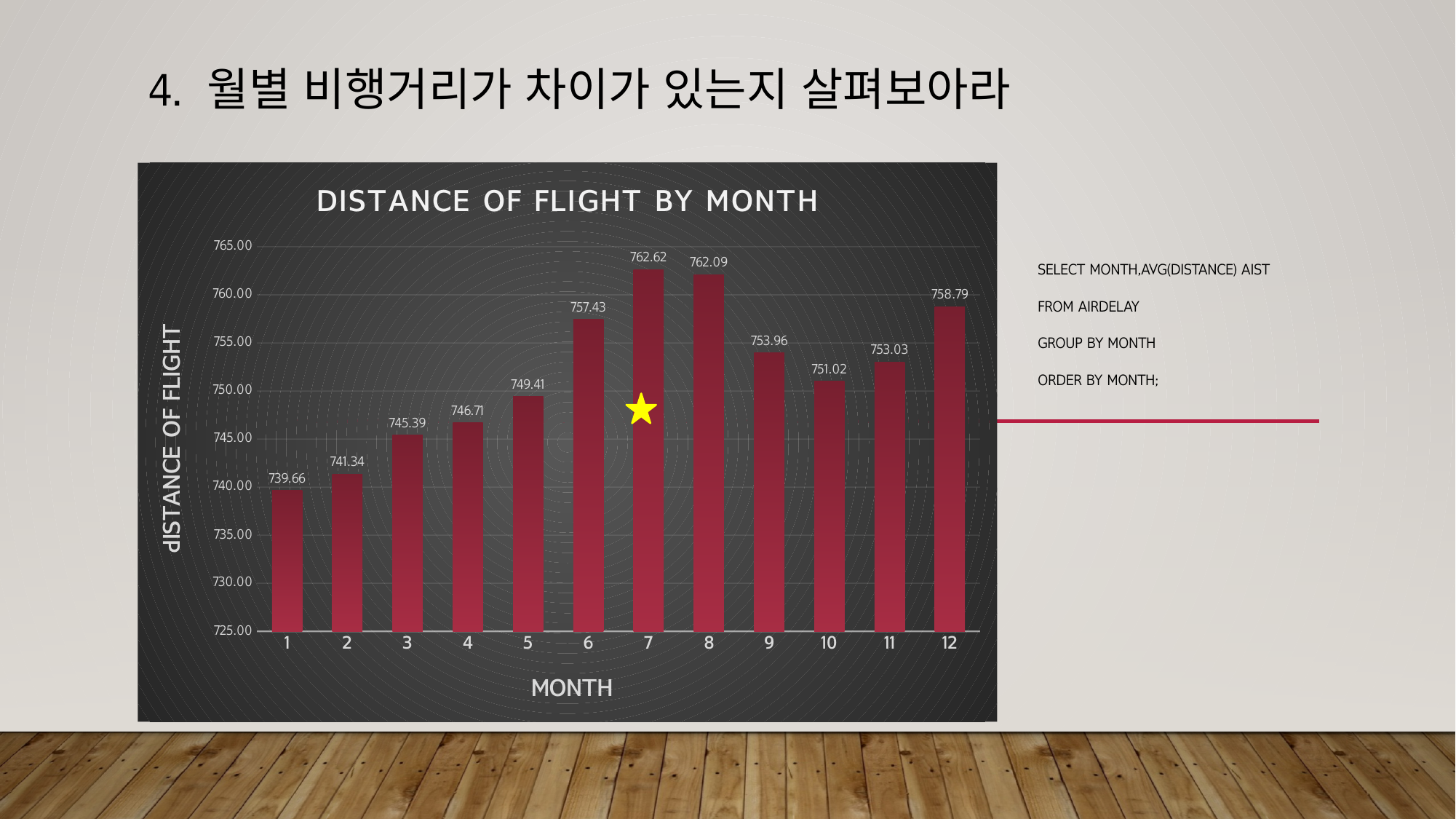

# 4. 월별 비행거리가 차이가 있는지 살펴보아라

### Chart: DISTANCE OF FLIGHT BY MONTH

| Category | 비행거리 |
|---|---|
| 1 | 739.657740773006 |
| 2 | 741.338060977818 |
| 3 | 745.388445130394 |
| 4 | 746.708580112323 |
| 5 | 749.409089986251 |
| 6 | 757.431702567719 |
| 7 | 762.623479531478 |
| 8 | 762.085629884512 |
| 9 | 753.956075295465 |
| 10 | 751.018344072418 |
| 11 | 753.033645634274 |
| 12 | 758.786019836546 |
select month,avg(distance) aist
from airdelay
group by month
order by month;